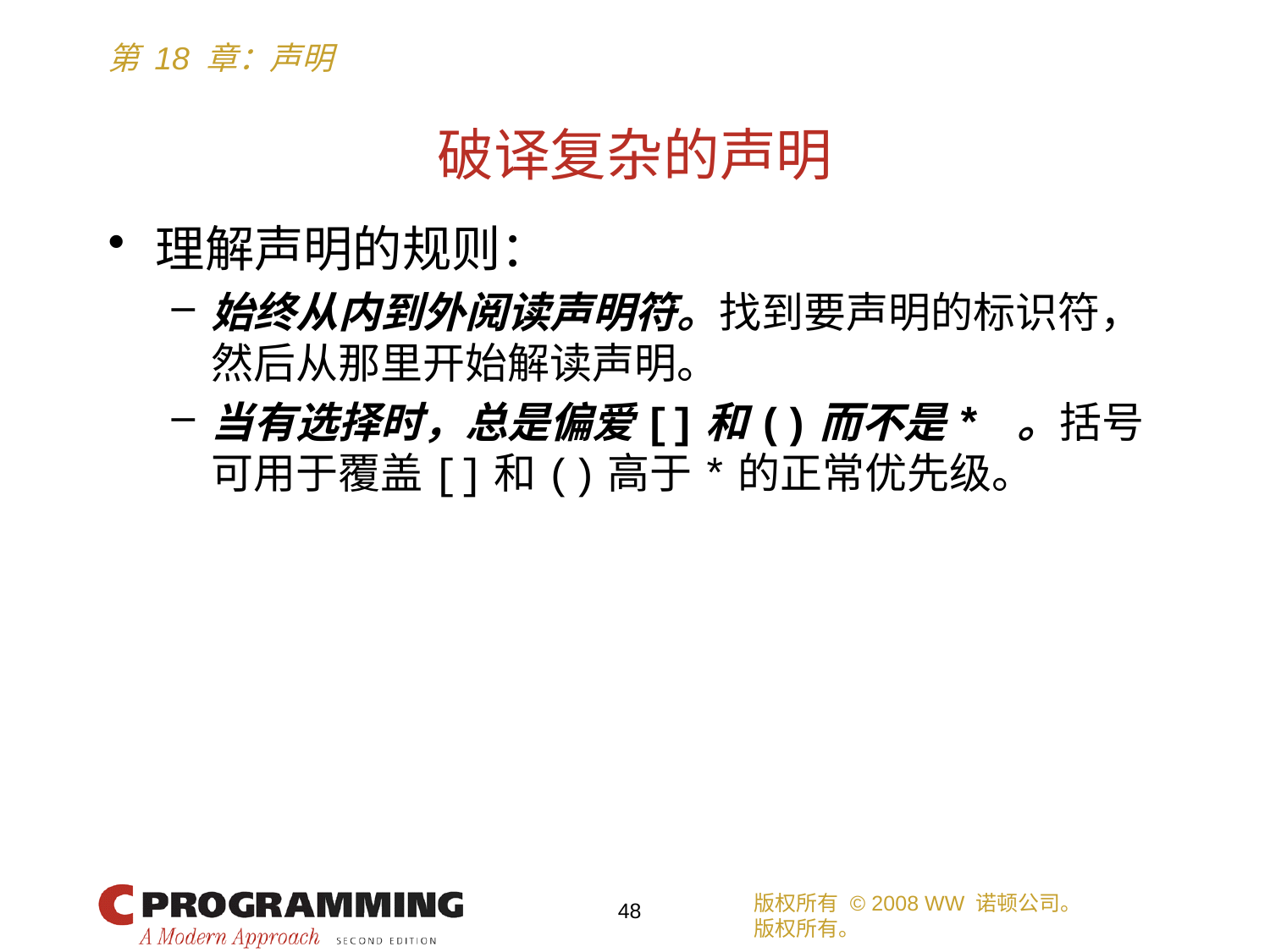

# 破译复杂的声明
理解声明的规则：
始终从内到外阅读声明符。找到要声明的标识符，然后从那里开始解读声明。
当有选择时，总是偏爱[]和()而不是* 。括号可用于覆盖[]和()高于*的正常优先级。
版权所有 © 2008 WW 诺顿公司。
版权所有。
48